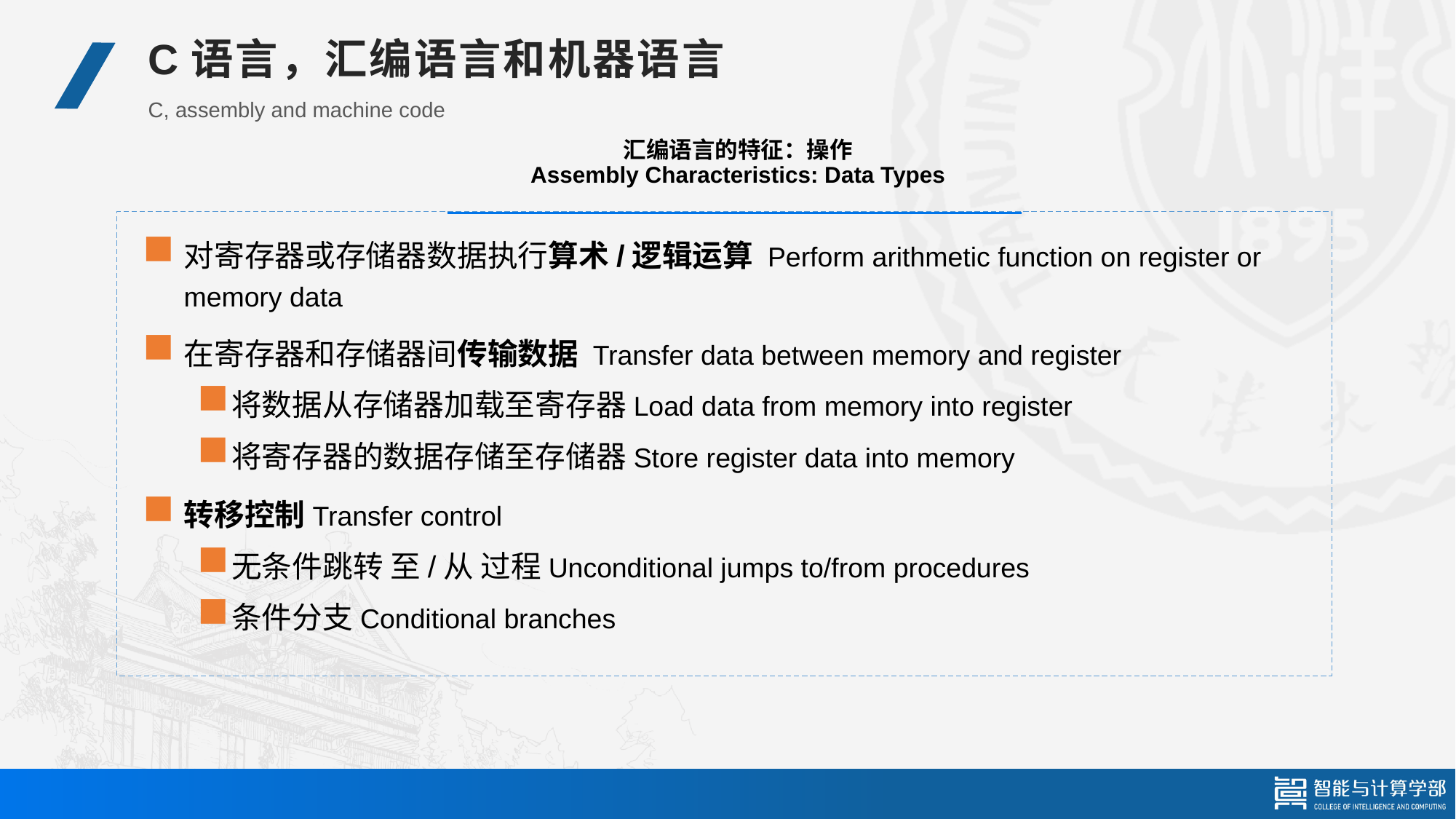

C语言，汇编语言和机器语言
C, assembly and machine code
# 汇编语言的特征：操作 Assembly Characteristics: Data Types
对寄存器或存储器数据执行算术/逻辑运算 Perform arithmetic function on register or memory data
在寄存器和存储器间传输数据 Transfer data between memory and register
将数据从存储器加载至寄存器Load data from memory into register
将寄存器的数据存储至存储器Store register data into memory
转移控制Transfer control
无条件跳转 至/从 过程Unconditional jumps to/from procedures
条件分支Conditional branches